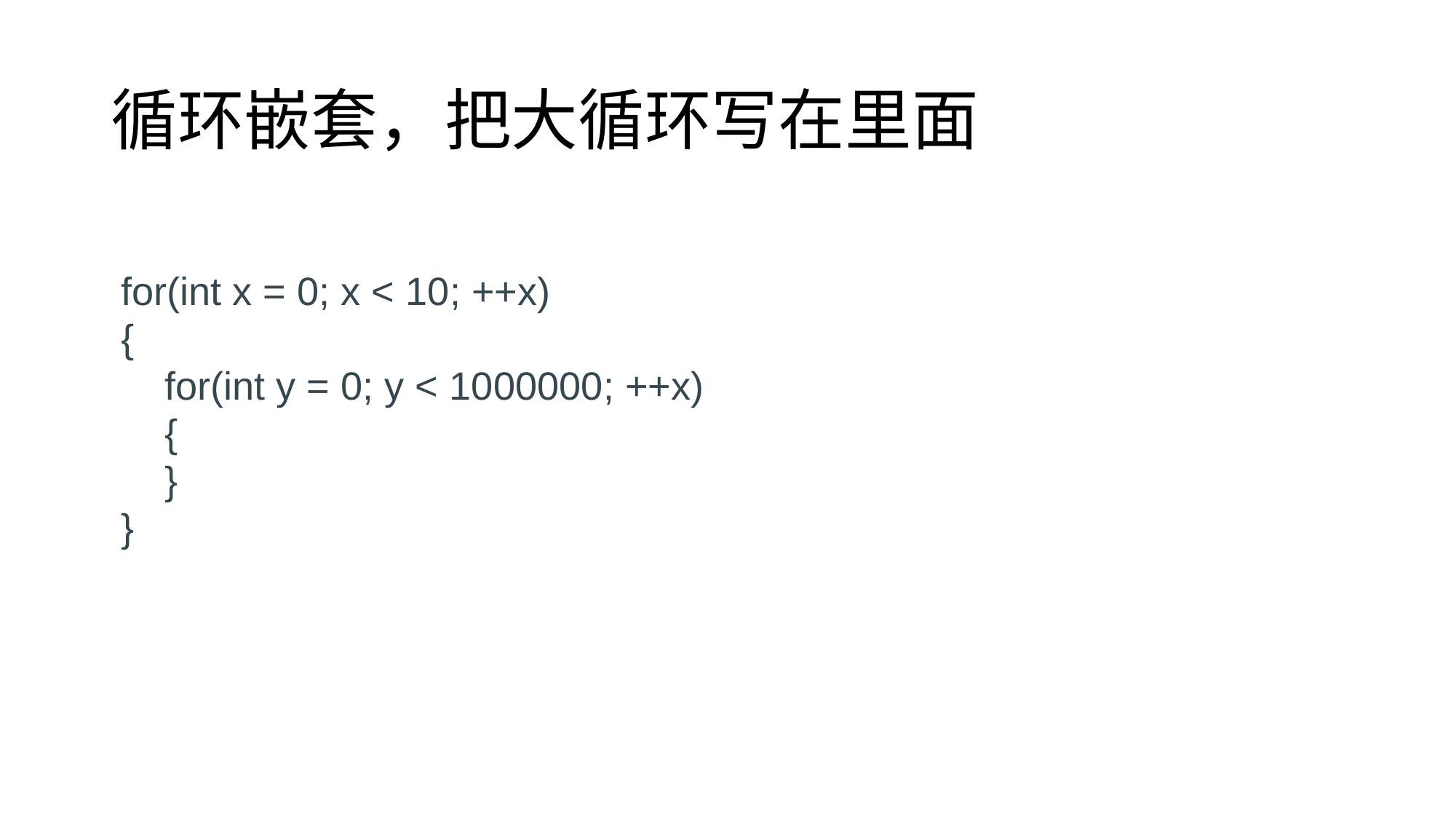

# 循环嵌套，把大循环写在里面

for(int x = 0; x < 10; ++x)
{
    for(int y = 0; y < 1000000; ++x)
    {
    }
}